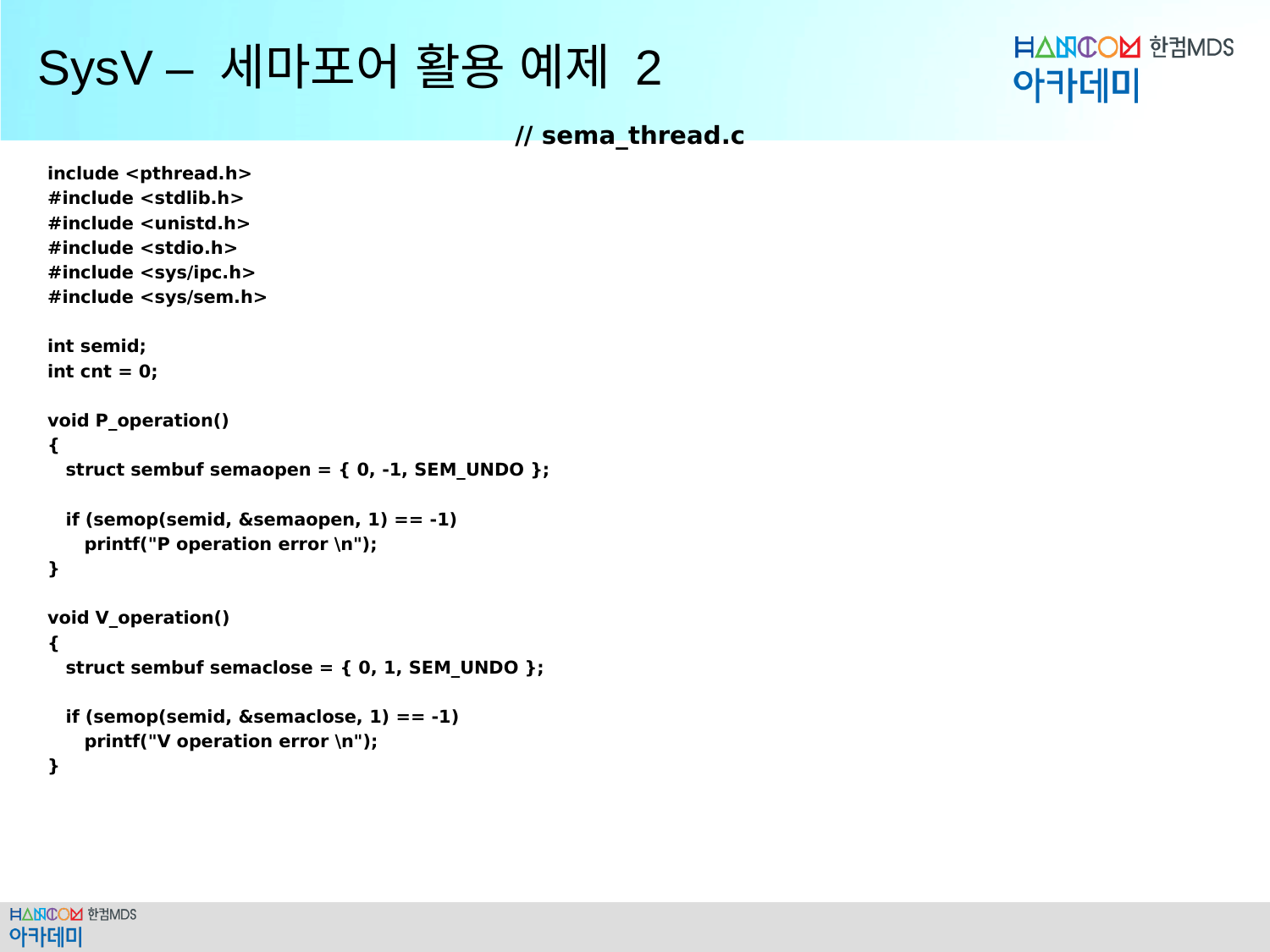

# SysV – 세마포어 활용 예제 2
// sema_thread.c
include <pthread.h>
#include <stdlib.h>
#include <unistd.h>
#include <stdio.h>
#include <sys/ipc.h>
#include <sys/sem.h>

int semid;
int cnt = 0;

void P_operation()
{
   struct sembuf semaopen = { 0, -1, SEM_UNDO };

   if (semop(semid, &semaopen, 1) == -1)
      printf("P operation error \n");
}

void V_operation()
{
   struct sembuf semaclose = { 0, 1, SEM_UNDO };

   if (semop(semid, &semaclose, 1) == -1)
      printf("V operation error \n");
}